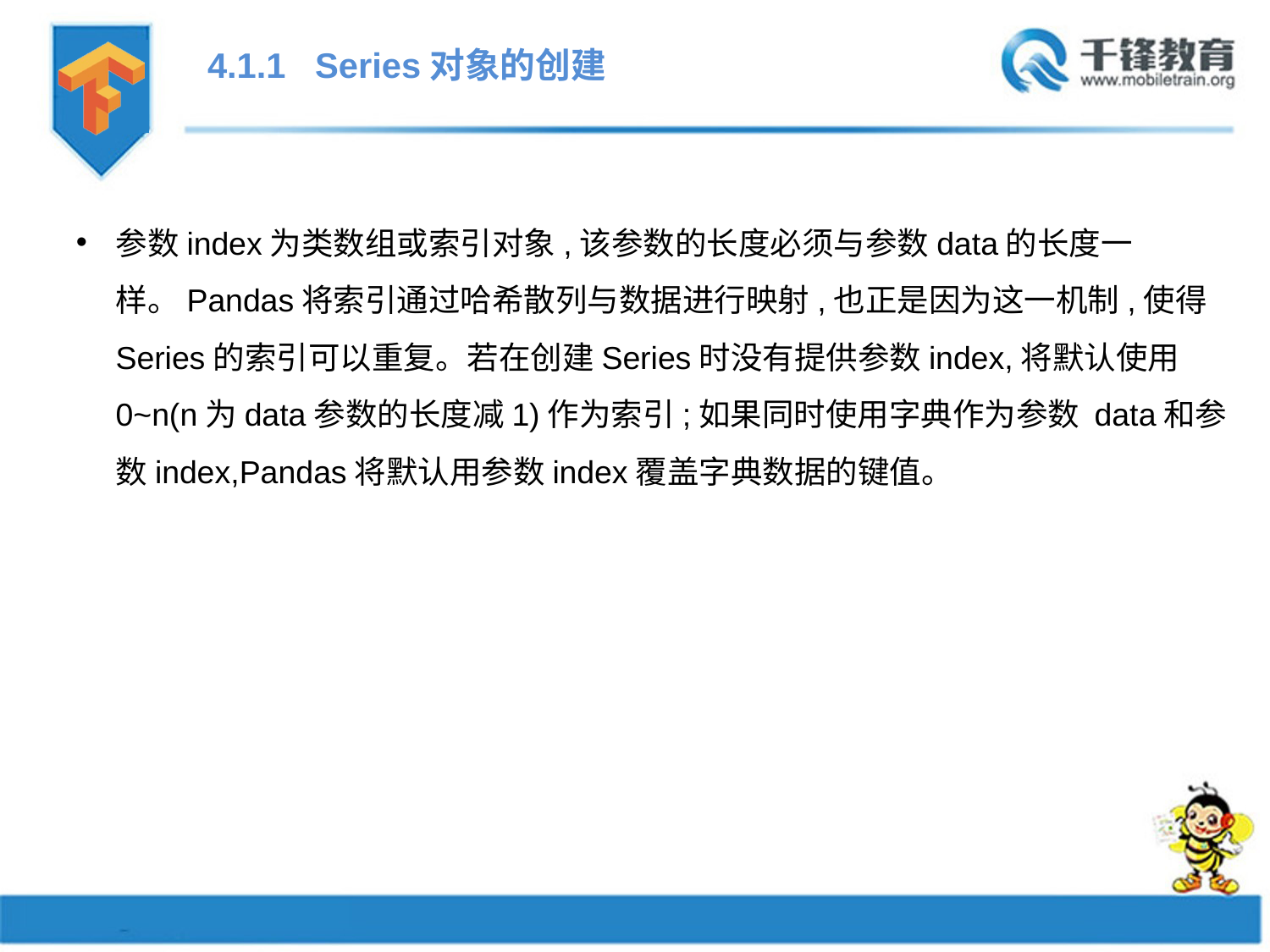

4.1.1   Series对象的创建
参数index为类数组或索引对象,该参数的长度必须与参数data的长度一样。Pandas将索引通过哈希散列与数据进行映射,也正是因为这一机制,使得 Series的索引可以重复。若在创建Series时没有提供参数index,将默认使用0~n(n为data参数的长度减1)作为索引;如果同时使用字典作为参数 data和参数index,Pandas将默认用参数index覆盖字典数据的键值。